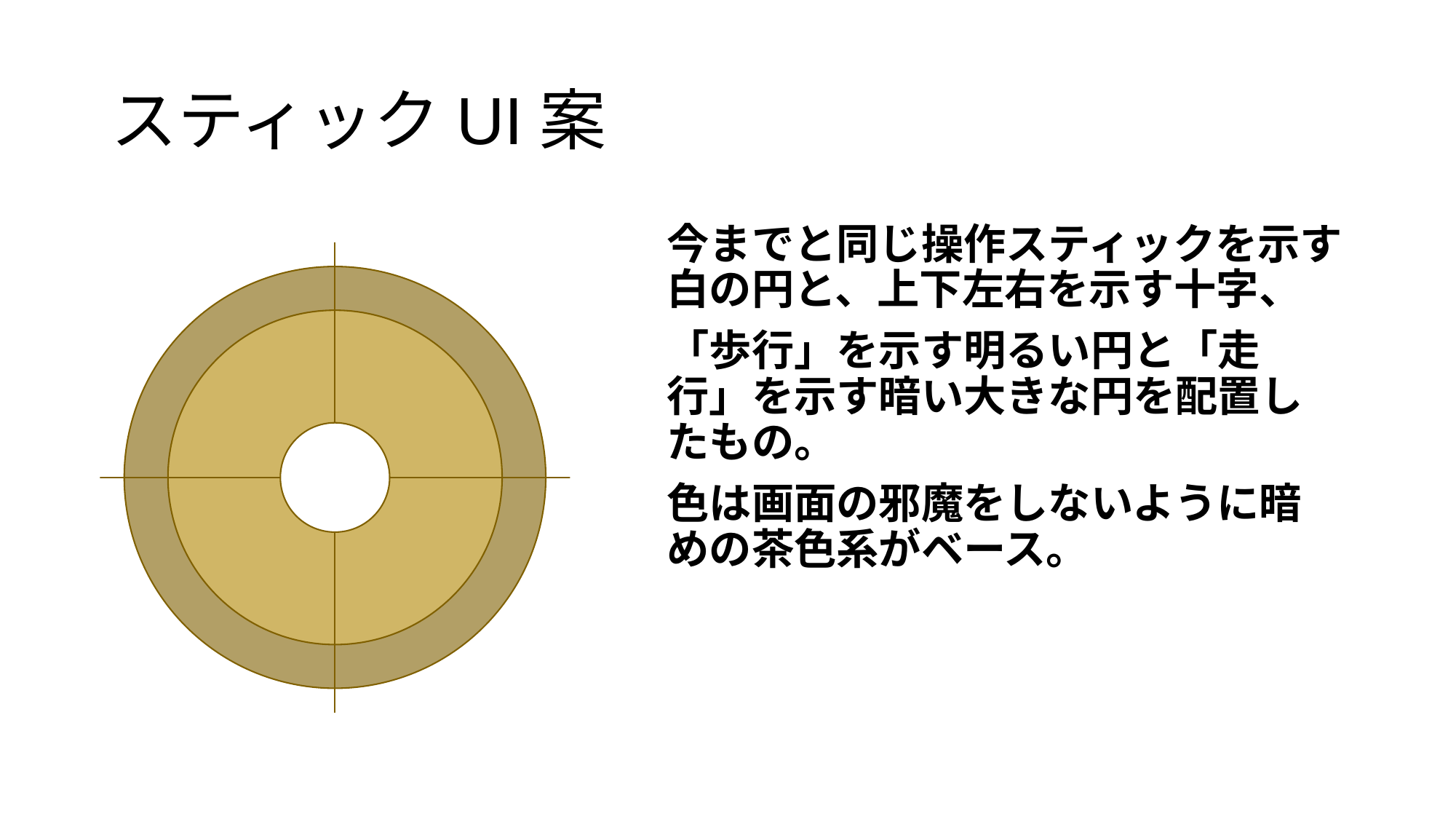

# スティックUI案
今までと同じ操作スティックを示す白の円と、上下左右を示す十字、
「歩行」を示す明るい円と「走行」を示す暗い大きな円を配置したもの。
色は画面の邪魔をしないように暗めの茶色系がベース。